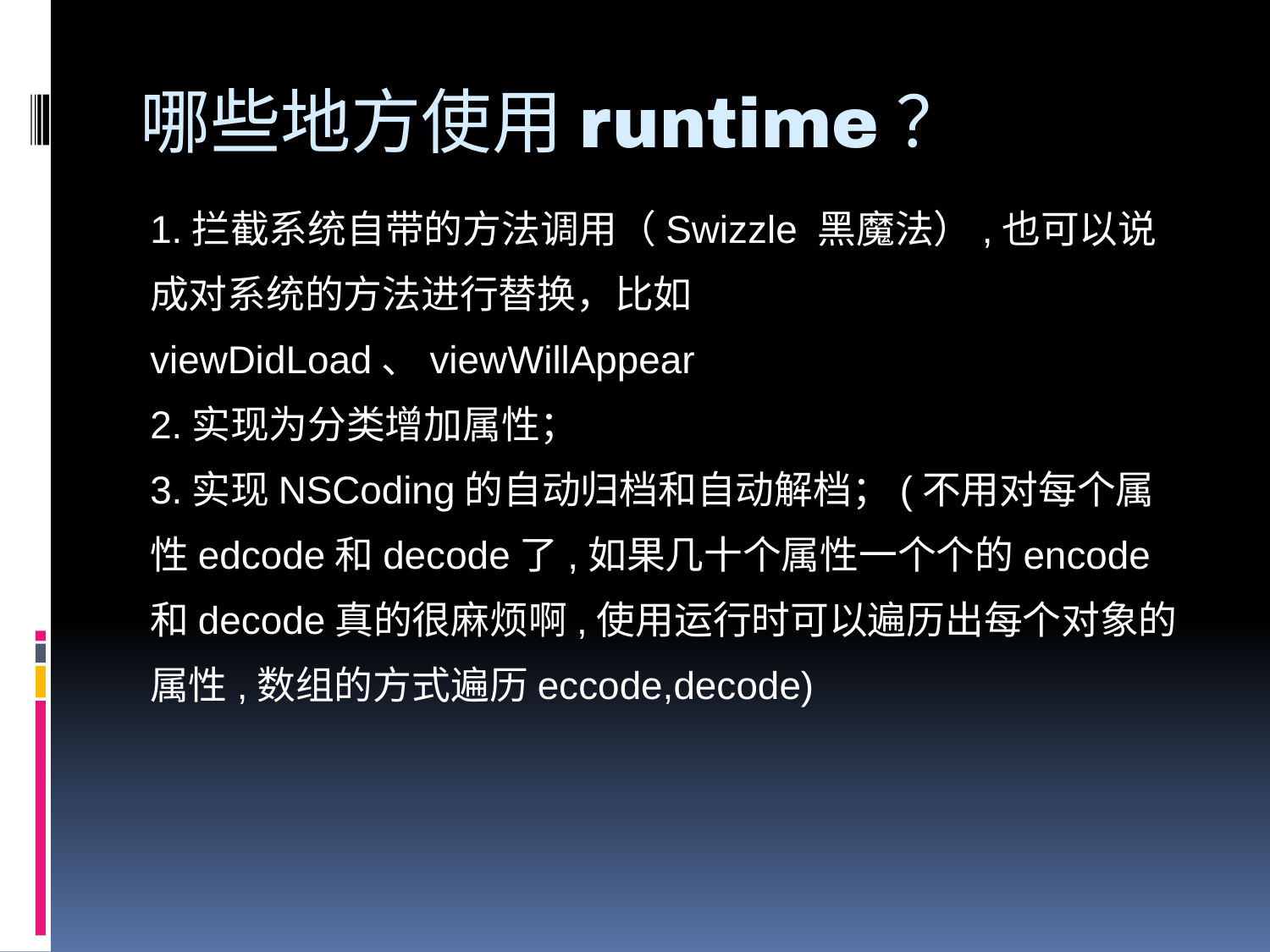

# 哪些地方使用runtime？
1.拦截系统自带的方法调用（Swizzle 黑魔法）,也可以说成对系统的方法进行替换，比如viewDidLoad、viewWillAppear
2.实现为分类增加属性；
3.实现NSCoding的自动归档和自动解档；(不用对每个属性edcode和decode了,如果几十个属性一个个的encode和decode真的很麻烦啊,使用运行时可以遍历出每个对象的属性,数组的方式遍历eccode,decode)